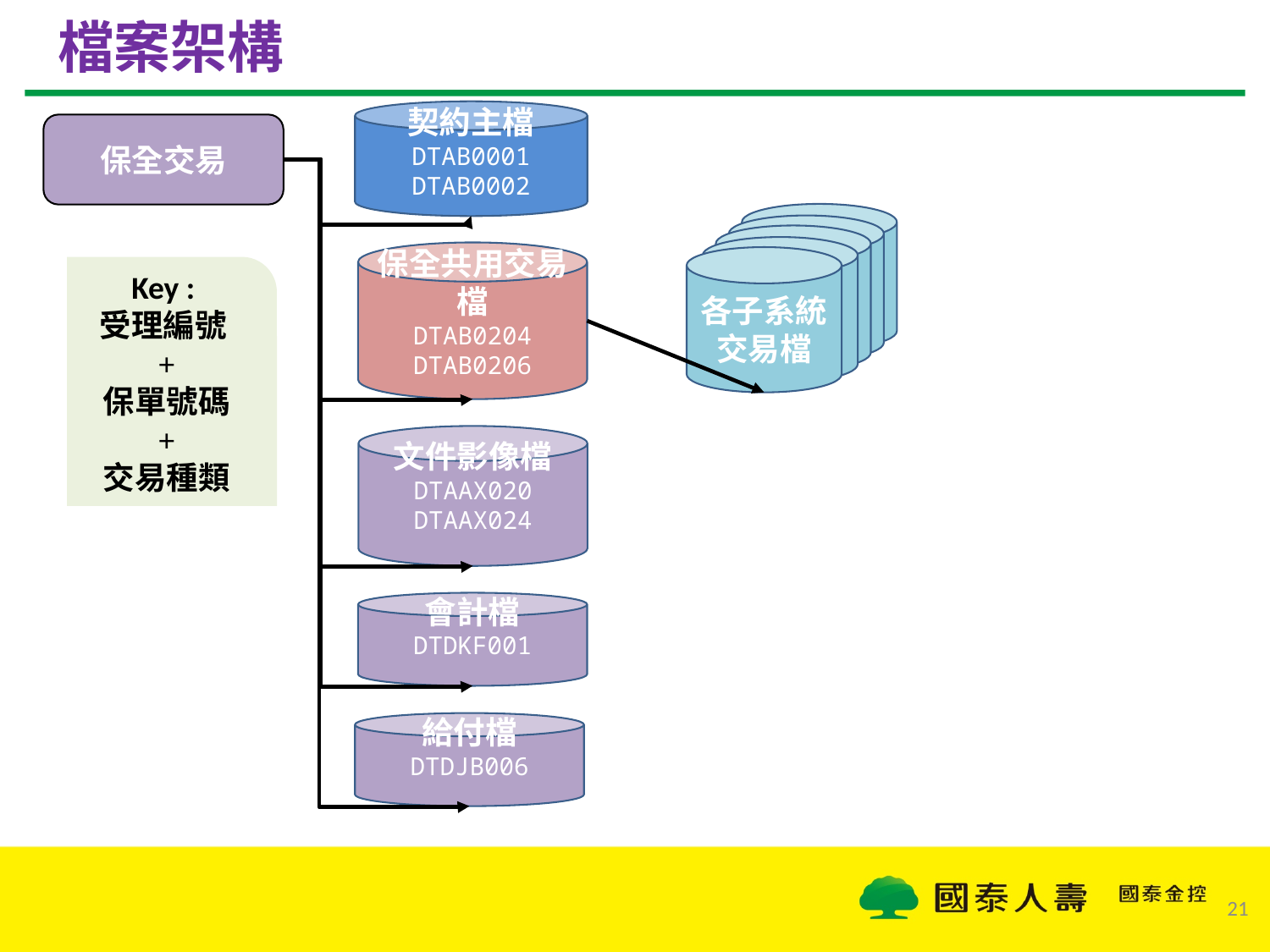

# 檔案架構

契約主檔
DTAB0001
DTAB0002
…
保全交易

保全共用交易檔
DTAB0204
DTAB0206

各子系統交易檔

Key :
受理編號
+
保單號碼
+
交易種類

文件影像檔
DTAAX020
DTAAX024

會計檔
DTDKF001

給付檔
DTDJB006

21